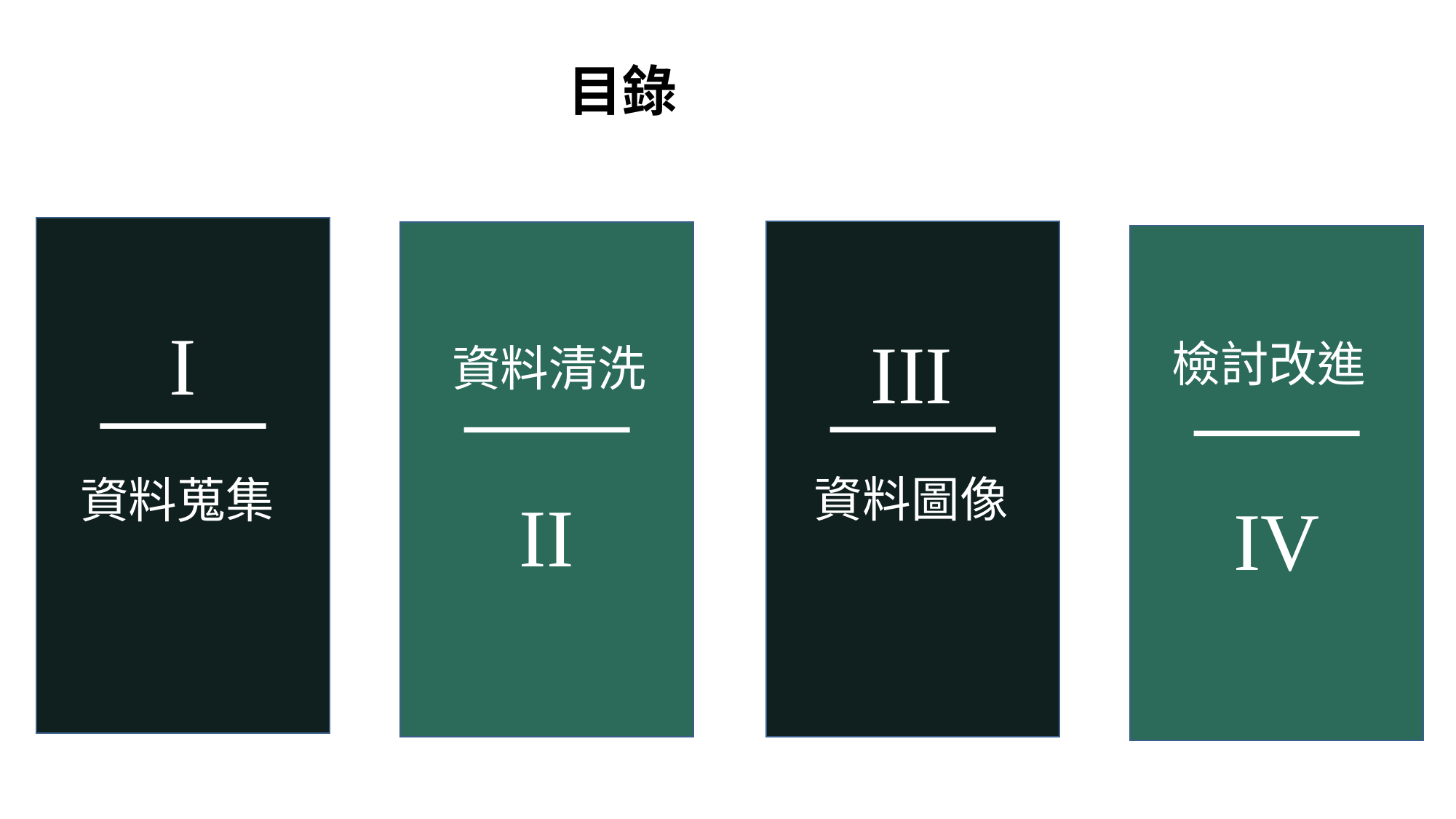

目錄

I
III
檢討改進
資料清洗

資料圖像
資料蒐集
II
IV